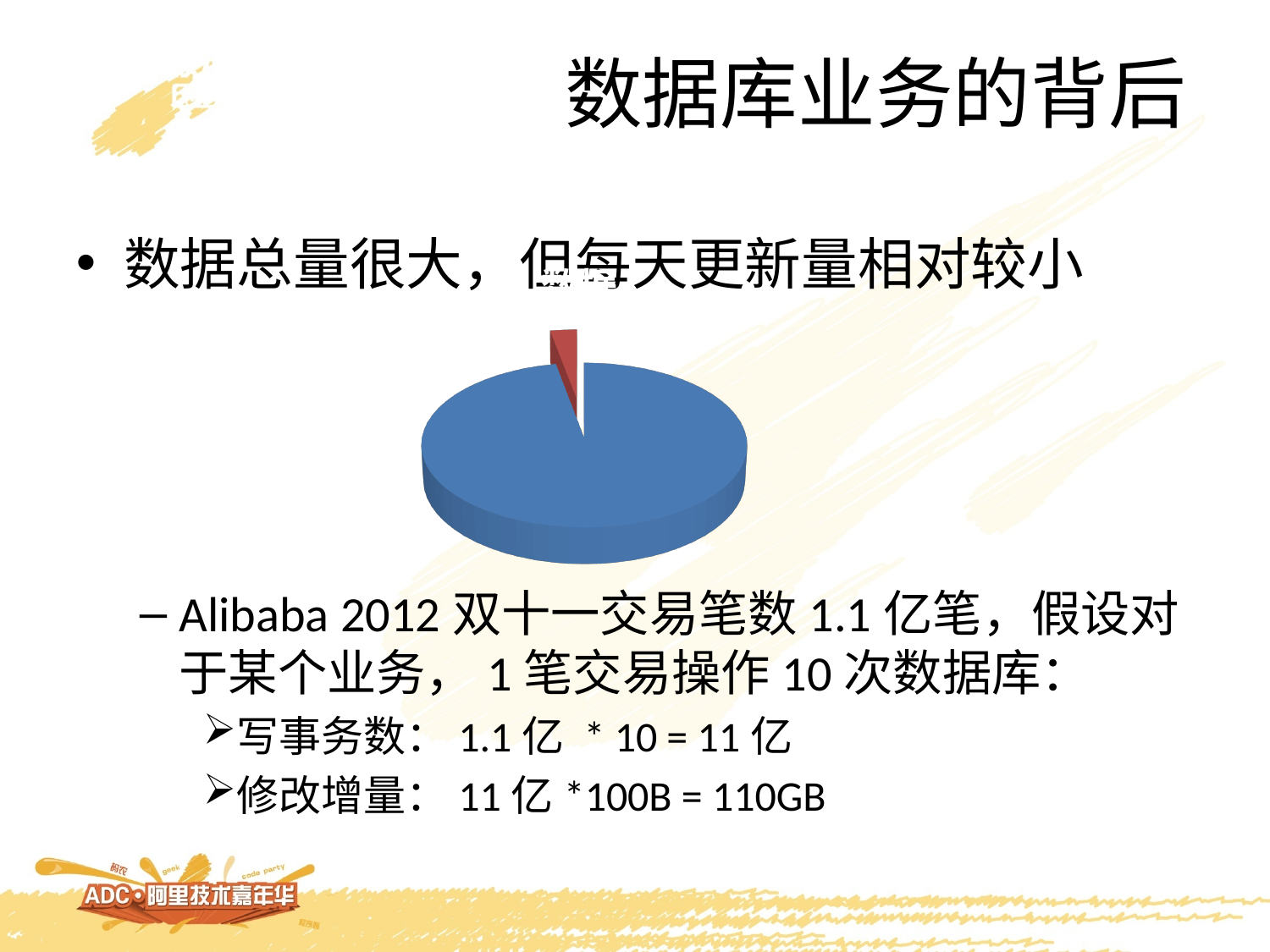

数据库业务的背后
数据总量很大，但每天更新量相对较小

Alibaba 2012双十一交易笔数1.1亿笔，假设对于某个业务，1笔交易操作10次数据库：
写事务数：1.1亿 * 10 = 11亿
修改增量：11亿*100B = 110GB

[unsupported chart]